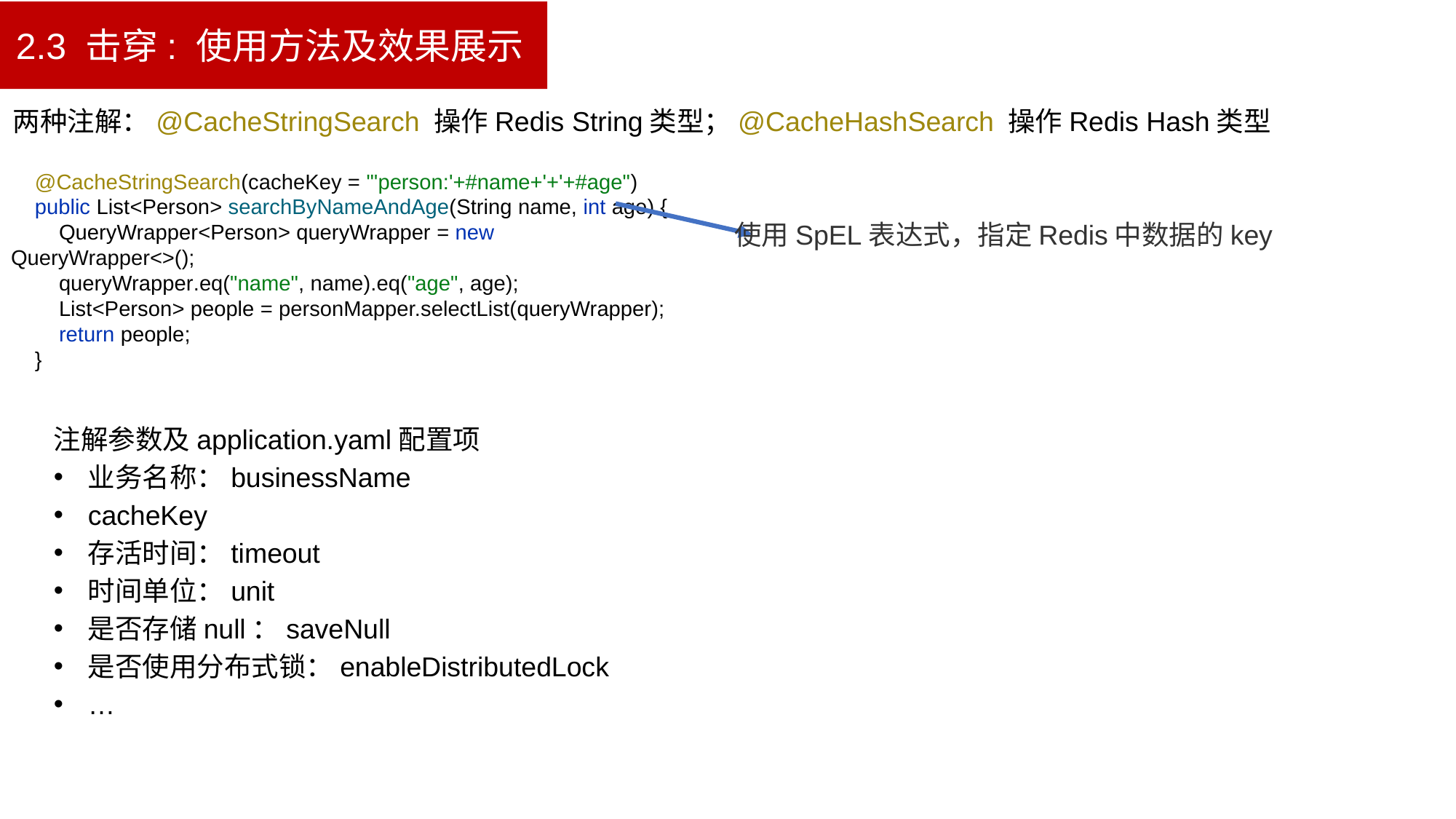

2.3 击穿: 使用方法及效果展示
两种注解：@CacheStringSearch 操作Redis String类型；@CacheHashSearch 操作Redis Hash类型
    @CacheStringSearch(cacheKey = "'person:'+#name+'+'+#age")
    public List<Person> searchByNameAndAge(String name, int age) {
        QueryWrapper<Person> queryWrapper = new QueryWrapper<>();
        queryWrapper.eq("name", name).eq("age", age);
        List<Person> people = personMapper.selectList(queryWrapper);
        return people;
    }
使用SpEL表达式，指定Redis中数据的key
注解参数及application.yaml配置项
业务名称：businessName
cacheKey
存活时间：timeout
时间单位：unit
是否存储null：saveNull
是否使用分布式锁：enableDistributedLock
…